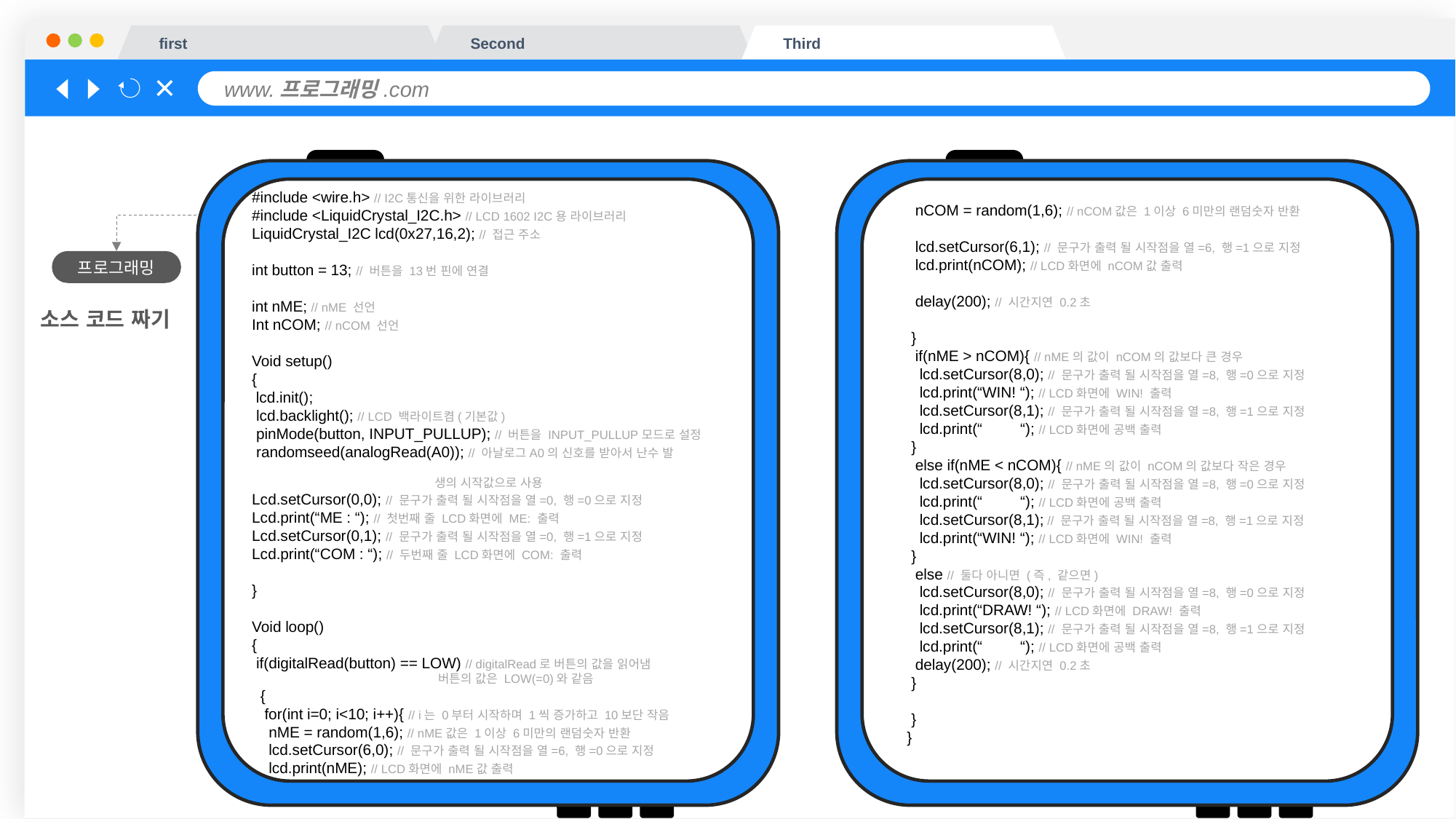

Third
Second
first

www.프로그래밍.com

#include <wire.h> // I2C통신을 위한 라이브러리
#include <LiquidCrystal_I2C.h> // LCD 1602 I2C용 라이브러리
LiquidCrystal_I2C lcd(0x27,16,2); // 접근 주소

int button = 13; // 버튼을 13번 핀에 연결

int nME; // nME 선언
Int nCOM; // nCOM 선언

Void setup()
{
 lcd.init();
 lcd.backlight(); // LCD 백라이트켬(기본값)
 pinMode(button, INPUT_PULLUP); // 버튼을 INPUT_PULLUP모드로 설정
 randomseed(analogRead(A0)); // 아날로그A0의 신호를 받아서 난수 발
                                                    생의 시작값으로 사용
Lcd.setCursor(0,0); // 문구가 출력 될 시작점을 열=0, 행=0으로 지정
Lcd.print(“ME : “); // 첫번째 줄 LCD화면에 ME: 출력
Lcd.setCursor(0,1); // 문구가 출력 될 시작점을 열=0, 행=1으로 지정
Lcd.print(“COM : “); // 두번째 줄 LCD화면에 COM: 출력

}

Void loop()
{
 if(digitalRead(button) == LOW) // digitalRead로 버튼의 값을 읽어냄
                                                     버튼의 값은 LOW(=0)와 같음
  {
   for(int i=0; i<10; i++){ // i는 0부터 시작하며 1씩 증가하고 10보단 작음
    nME = random(1,6); // nME값은 1이상 6미만의 랜덤숫자 반환
    lcd.setCursor(6,0); // 문구가 출력 될 시작점을 열=6, 행=0으로 지정
    lcd.print(nME); // LCD화면에 nME값 출력

  nCOM = random(1,6); // nCOM값은 1이상 6미만의 랜덤숫자 반환

  lcd.setCursor(6,1); // 문구가 출력 될 시작점을 열=6, 행=1으로 지정
  lcd.print(nCOM); // LCD화면에 nCOM값 출력

  delay(200); // 시간지연 0.2초

 }
  if(nME > nCOM){ // nME의 값이 nCOM의 값보다 큰 경우
   lcd.setCursor(8,0); // 문구가 출력 될 시작점을 열=8, 행=0으로 지정
   lcd.print(“WIN! “); // LCD화면에 WIN! 출력
   lcd.setCursor(8,1); // 문구가 출력 될 시작점을 열=8, 행=1으로 지정
   lcd.print(“	 “); // LCD화면에 공백 출력
 }
  else if(nME < nCOM){ // nME의 값이 nCOM의 값보다 작은 경우
   lcd.setCursor(8,0); // 문구가 출력 될 시작점을 열=8, 행=0으로 지정
   lcd.print(“	 “); // LCD화면에 공백 출력
   lcd.setCursor(8,1); // 문구가 출력 될 시작점을 열=8, 행=1으로 지정
   lcd.print(“WIN! “); // LCD화면에 WIN! 출력
 }
  else // 둘다 아니면 (즉, 같으면)
   lcd.setCursor(8,0); // 문구가 출력 될 시작점을 열=8, 행=0으로 지정
   lcd.print(“DRAW! “); // LCD화면에 DRAW! 출력
   lcd.setCursor(8,1); // 문구가 출력 될 시작점을 열=8, 행=1으로 지정
   lcd.print(“	 “); // LCD화면에 공백 출력
  delay(200); // 시간지연 0.2초
 }

 }
}

프로그래밍
소스 코드 짜기